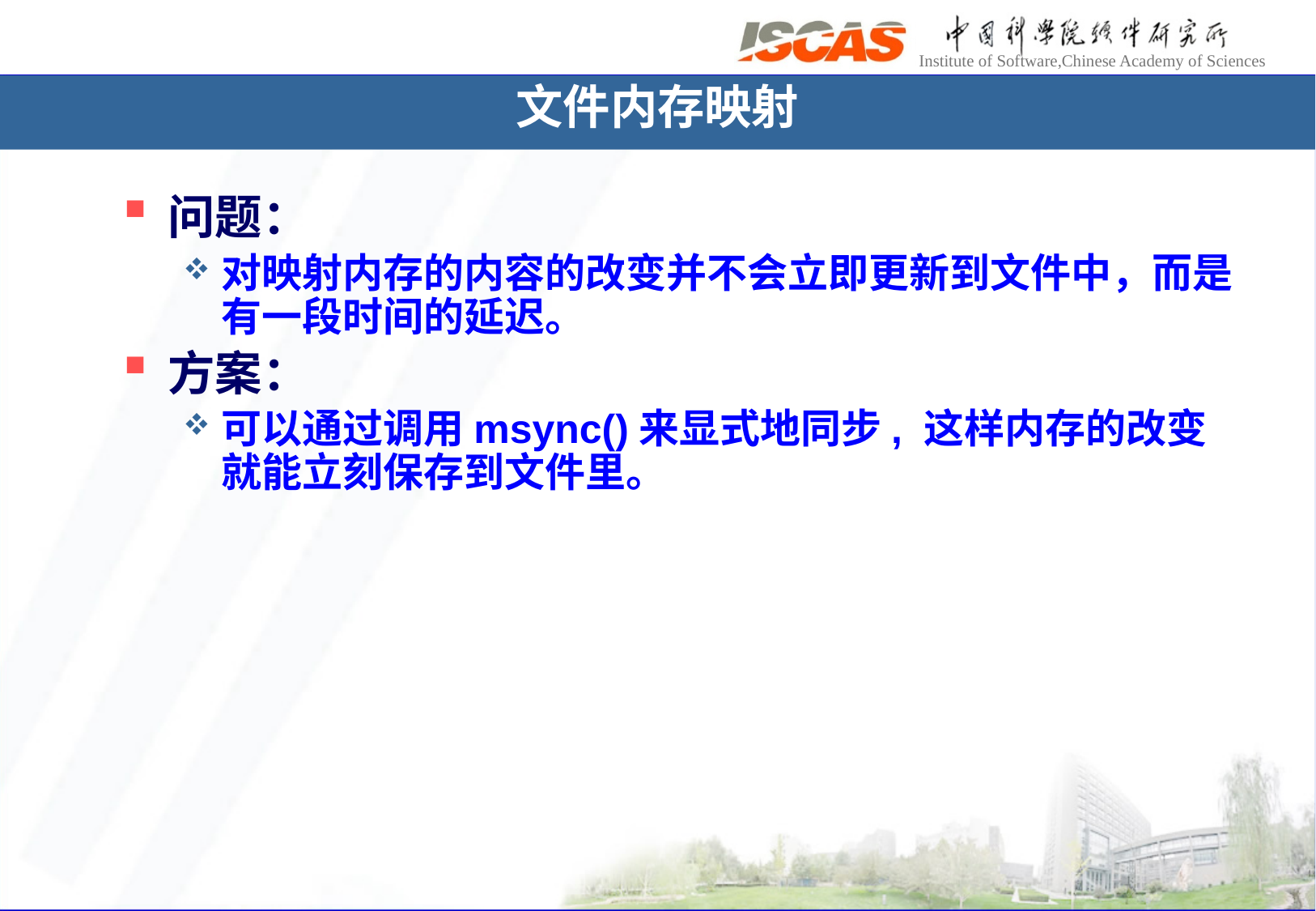

文件内存映射
问题：
对映射内存的内容的改变并不会立即更新到文件中，而是有一段时间的延迟。
方案：
可以通过调用msync()来显式地同步, 这样内存的改变就能立刻保存到文件里。